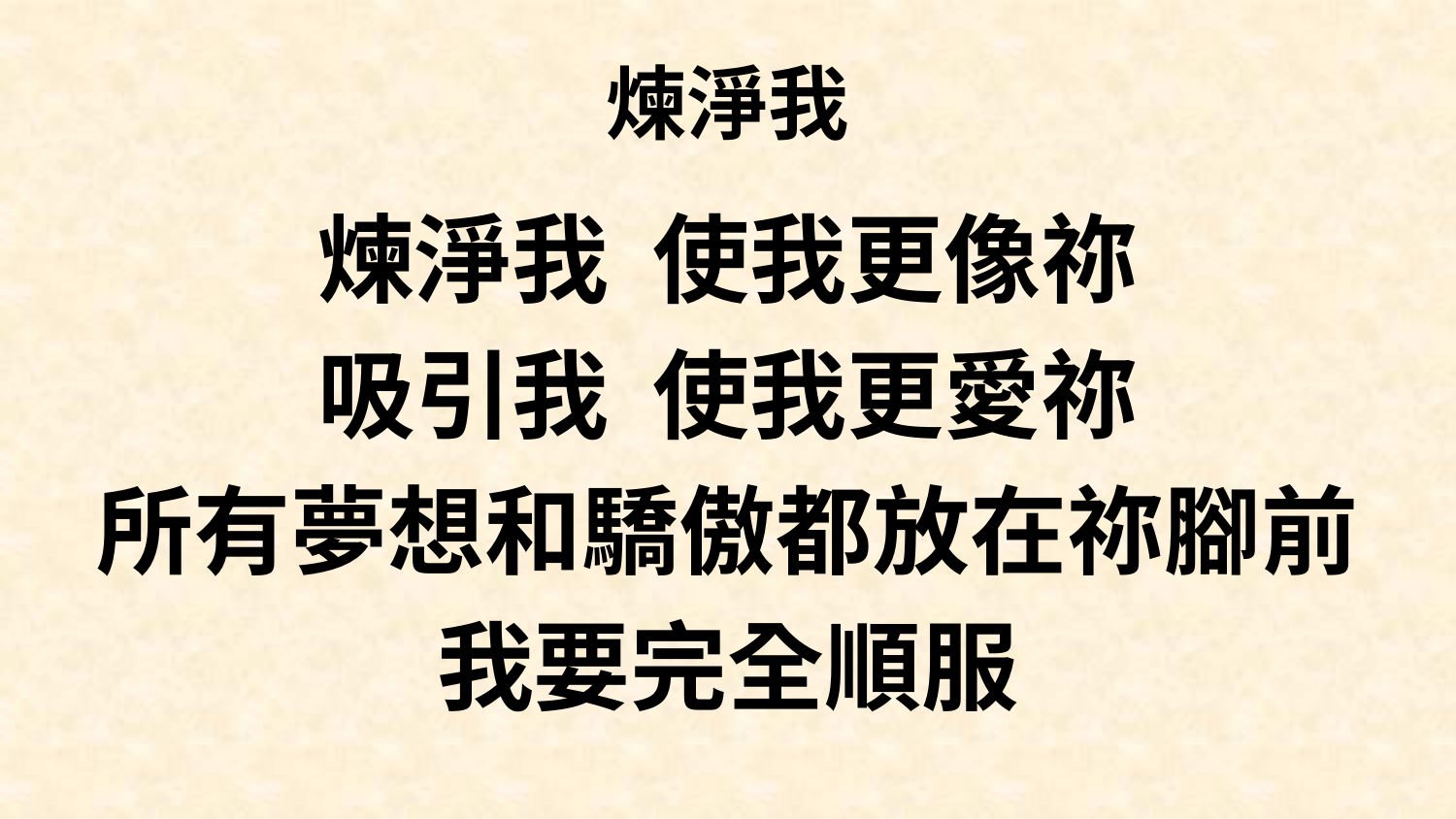

# 煉淨我
煉淨我  使我更像祢
吸引我  使我更愛祢
所有夢想和驕傲都放在祢腳前
我要完全順服